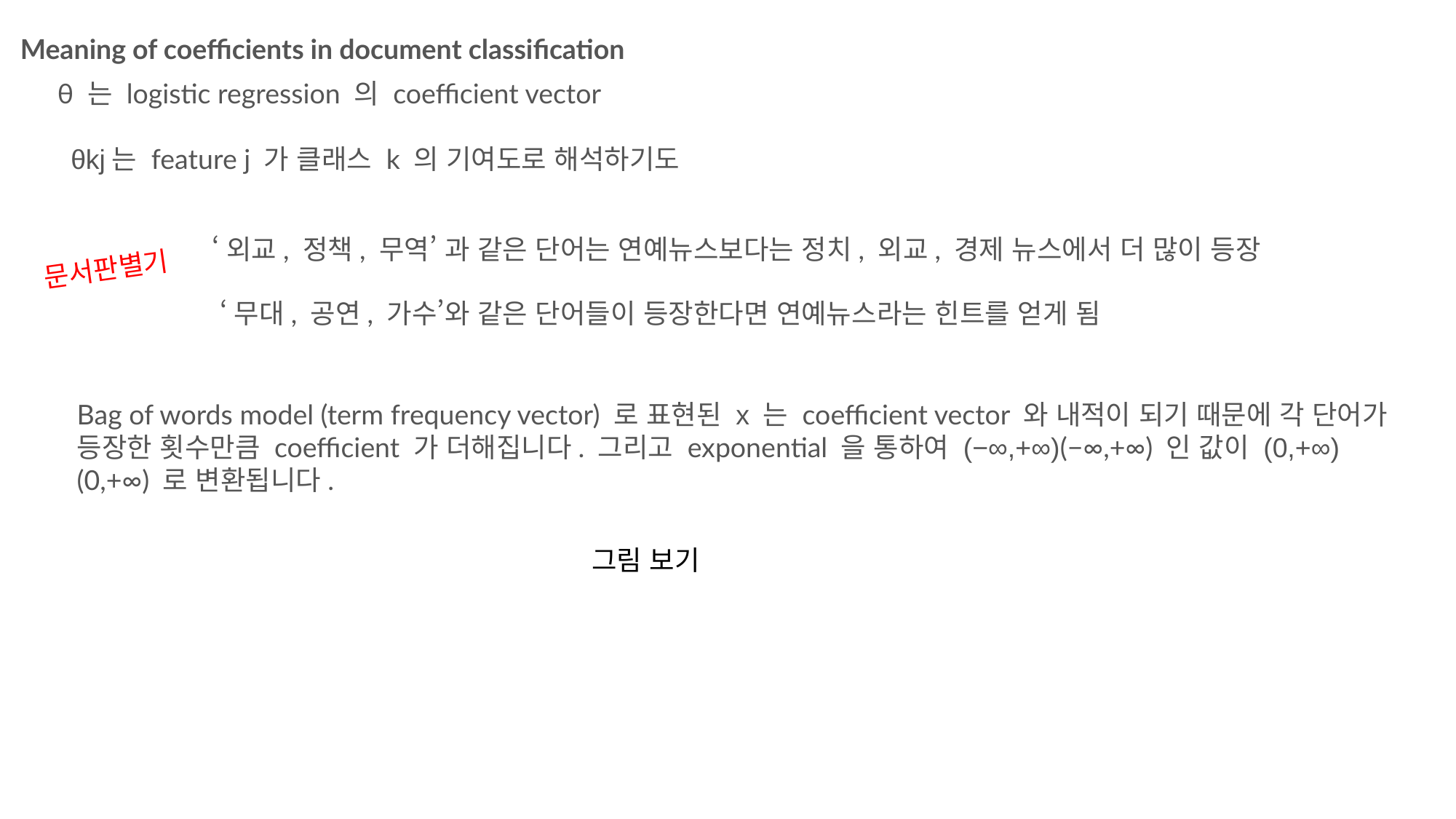

Meaning of coefficients in document classification
θ 는 logistic regression 의 coefficient vector
θkj는 feature j 가 클래스 k 의 기여도로 해석하기도
‘외교, 정책, 무역’ 과 같은 단어는 연예뉴스보다는 정치, 외교, 경제 뉴스에서 더 많이 등장
 문서판별기
 ‘무대, 공연, 가수’와 같은 단어들이 등장한다면 연예뉴스라는 힌트를 얻게 됨
Bag of words model (term frequency vector) 로 표현된 x 는 coefficient vector 와 내적이 되기 때문에 각 단어가 등장한 횟수만큼 coefficient 가 더해집니다. 그리고 exponential 을 통하여 (−∞,+∞)(−∞,+∞) 인 값이 (0,+∞)(0,+∞) 로 변환됩니다.
그림 보기